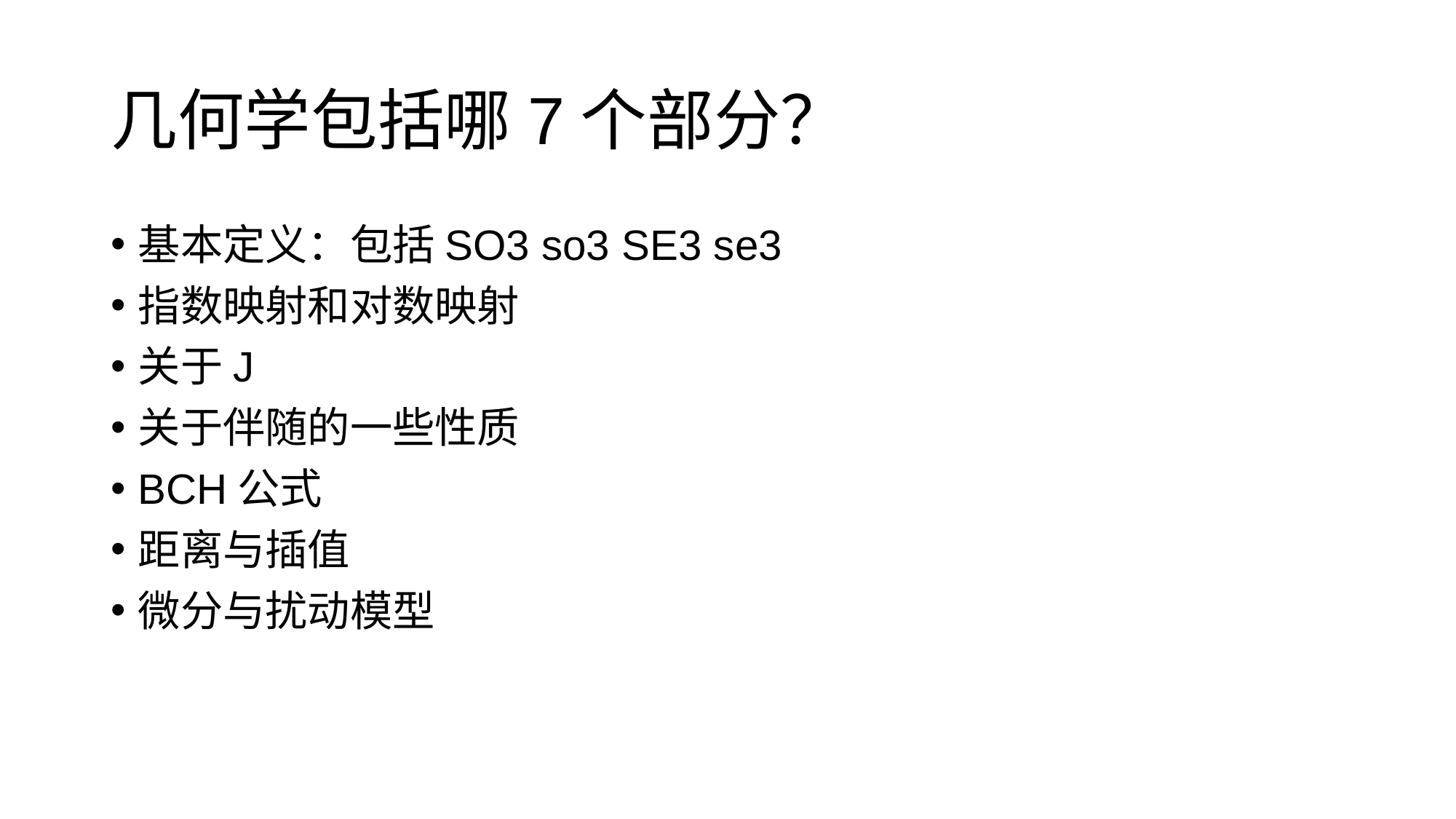

# 几何学包括哪7个部分？
基本定义：包括SO3 so3 SE3 se3
指数映射和对数映射
关于J
关于伴随的一些性质
BCH公式
距离与插值
微分与扰动模型